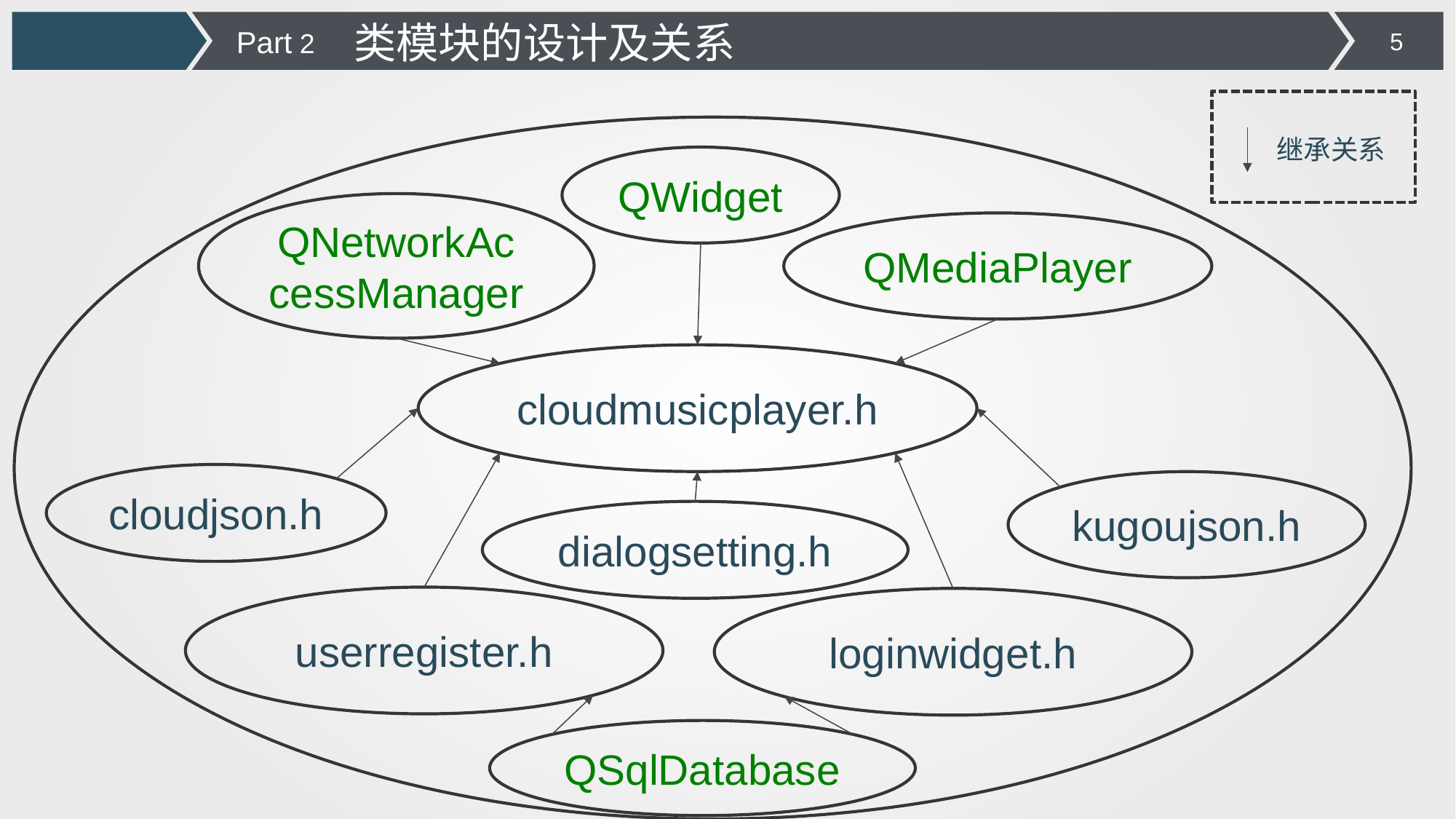

类模块的设计及关系
Part 2

继承关系
QWidget
QNetworkAccessManager
QMediaPlayer
cloudmusicplayer.h
cloudjson.h
kugoujson.h
dialogsetting.h
userregister.h
loginwidget.h
QSqlDatabase